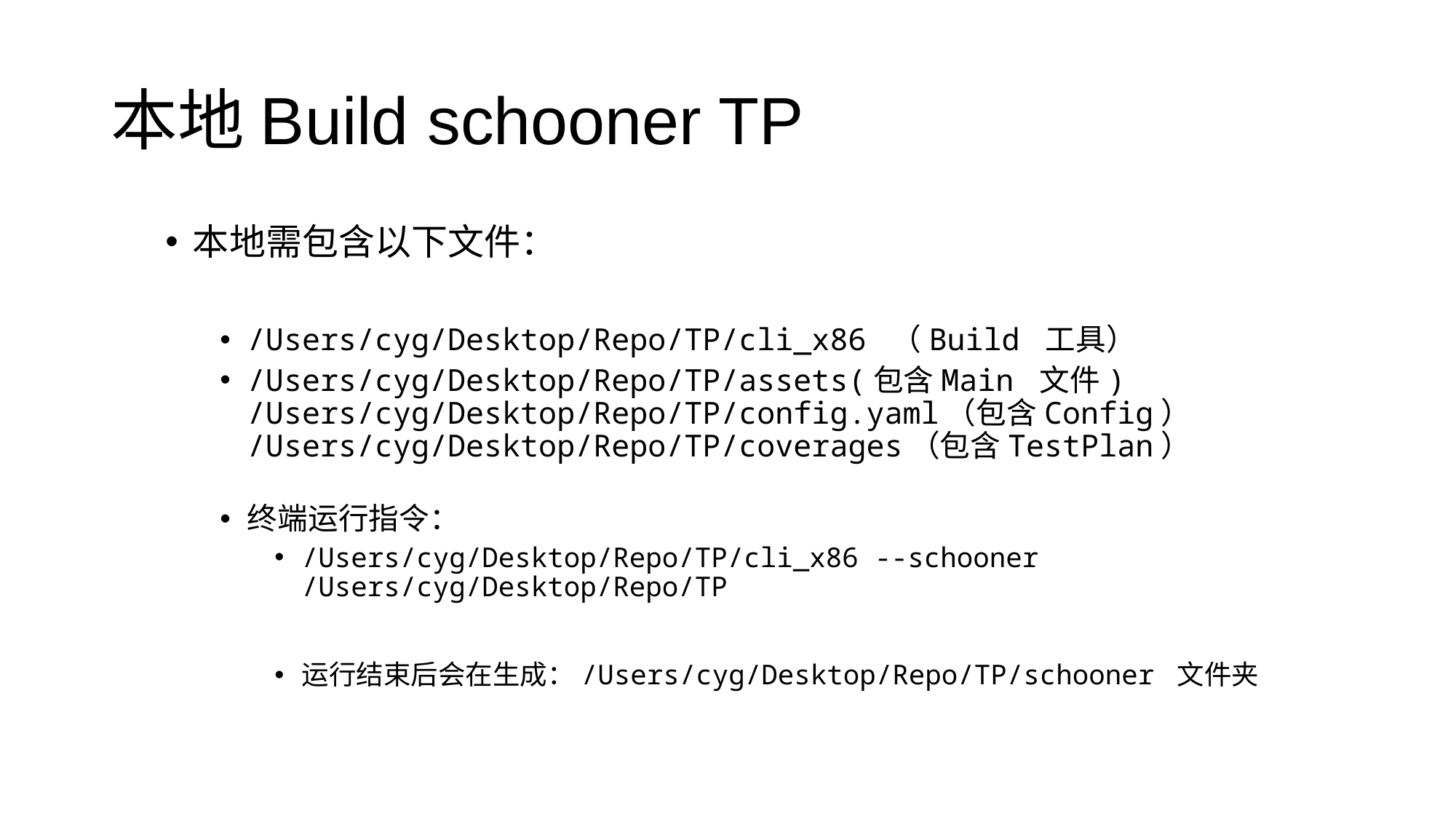

# 本地Build schooner TP
本地需包含以下文件：

/Users/cyg/Desktop/Repo/TP/cli_x86 （Build 工具）
/Users/cyg/Desktop/Repo/TP/assets(包含Main 文件) /Users/cyg/Desktop/Repo/TP/config.yaml（包含Config） /Users/cyg/Desktop/Repo/TP/coverages（包含TestPlan） /Users/cyg/Desktop/Repo/TP/main.csv
终端运行指令：
/Users/cyg/Desktop/Repo/TP/cli_x86 --schooner /Users/cyg/Desktop/Repo/TP

运行结束后会在生成：/Users/cyg/Desktop/Repo/TP/schooner 文件夹